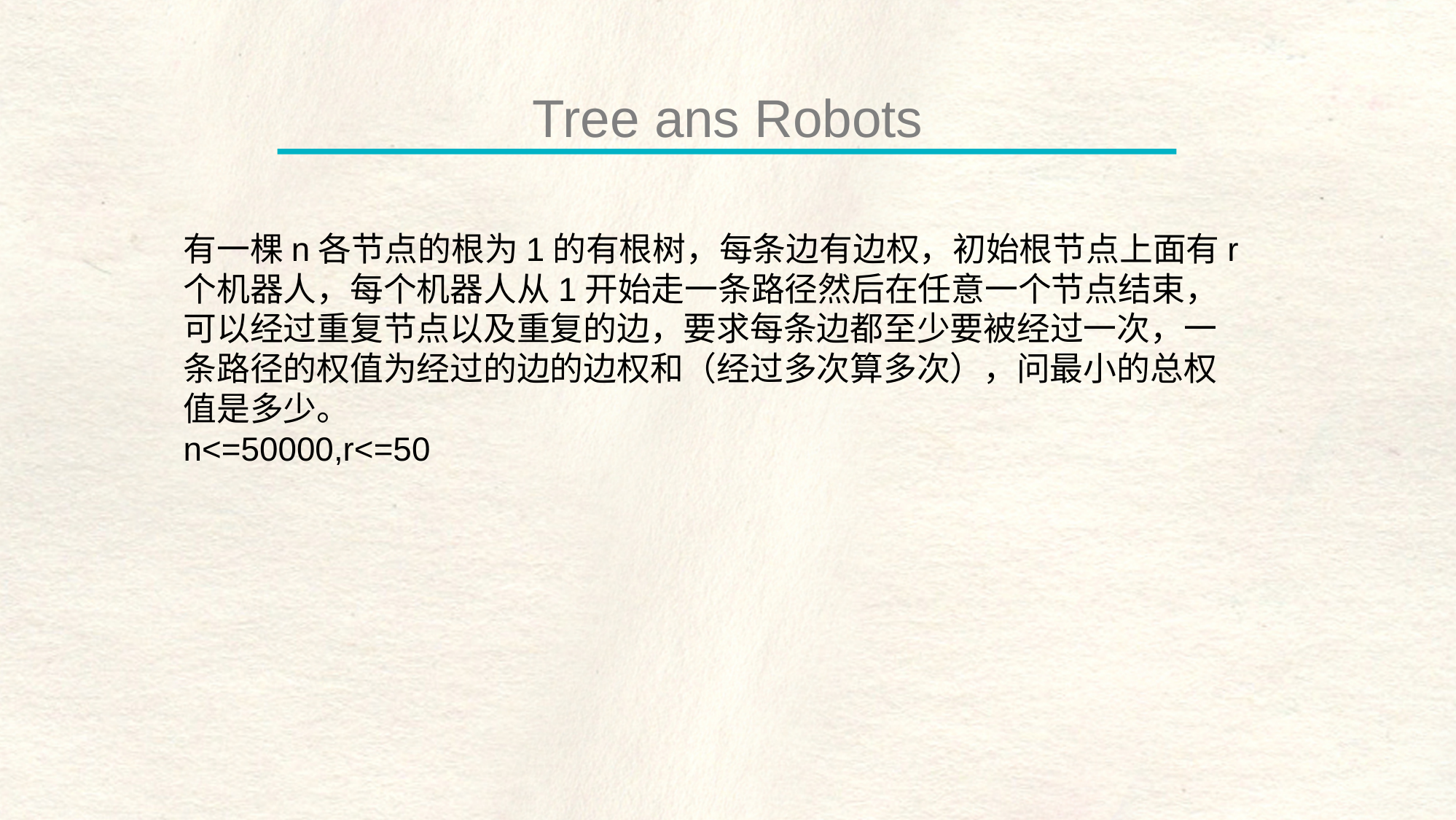

Tree ans Robots

有一棵n各节点的根为1的有根树，每条边有边权，初始根节点上面有r个机器人，每个机器人从1开始走一条路径然后在任意一个节点结束，可以经过重复节点以及重复的边，要求每条边都至少要被经过一次，一条路径的权值为经过的边的边权和（经过多次算多次），问最小的总权值是多少。
n<=50000,r<=50